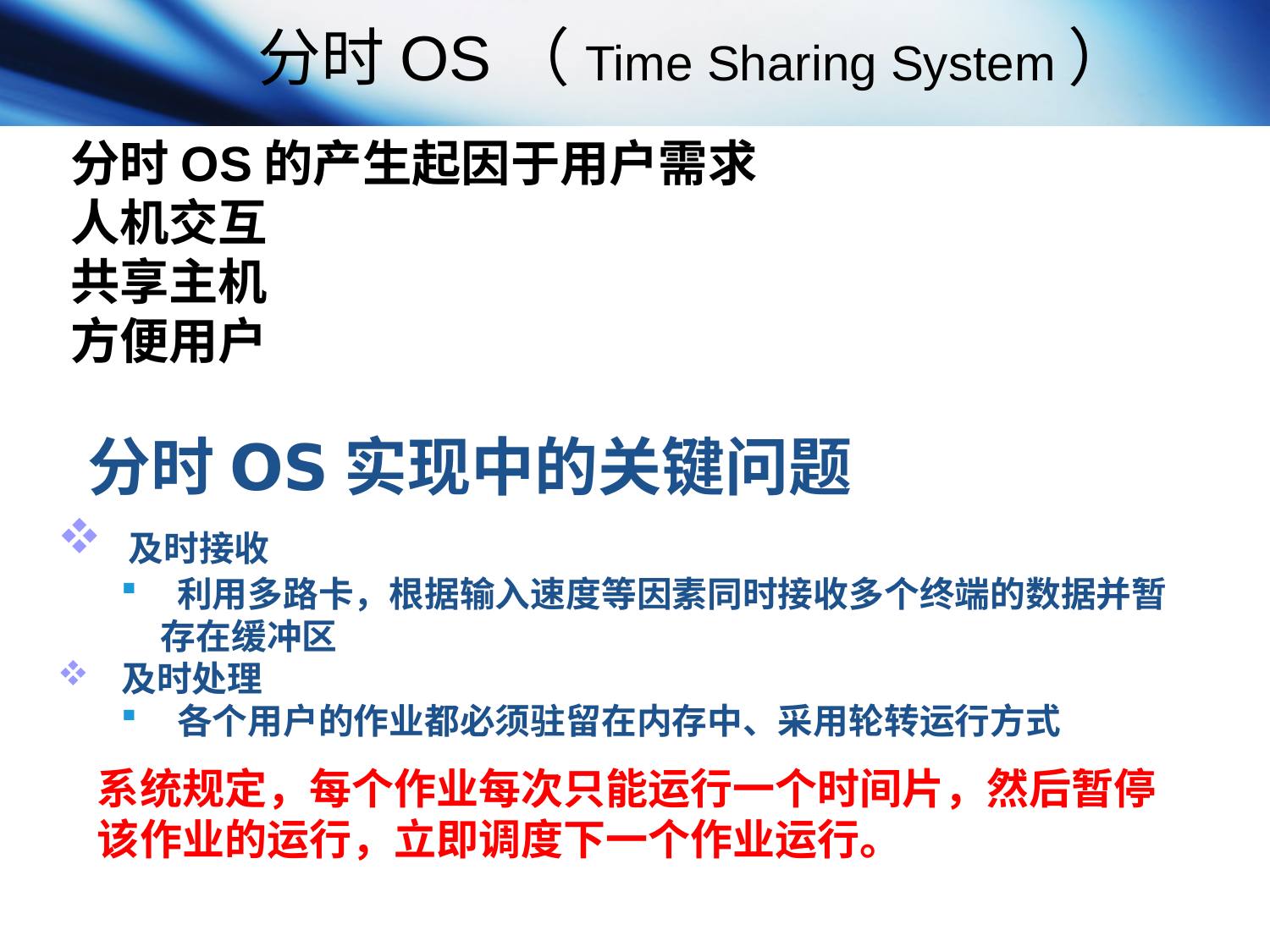

分时OS（Time Sharing System）
 分时OS的产生起因于用户需求
 人机交互
 共享主机
 方便用户
分时OS实现中的关键问题
 及时接收
 利用多路卡，根据输入速度等因素同时接收多个终端的数据并暂存在缓冲区
 及时处理
 各个用户的作业都必须驻留在内存中、采用轮转运行方式
系统规定，每个作业每次只能运行一个时间片，然后暂停该作业的运行，立即调度下一个作业运行。